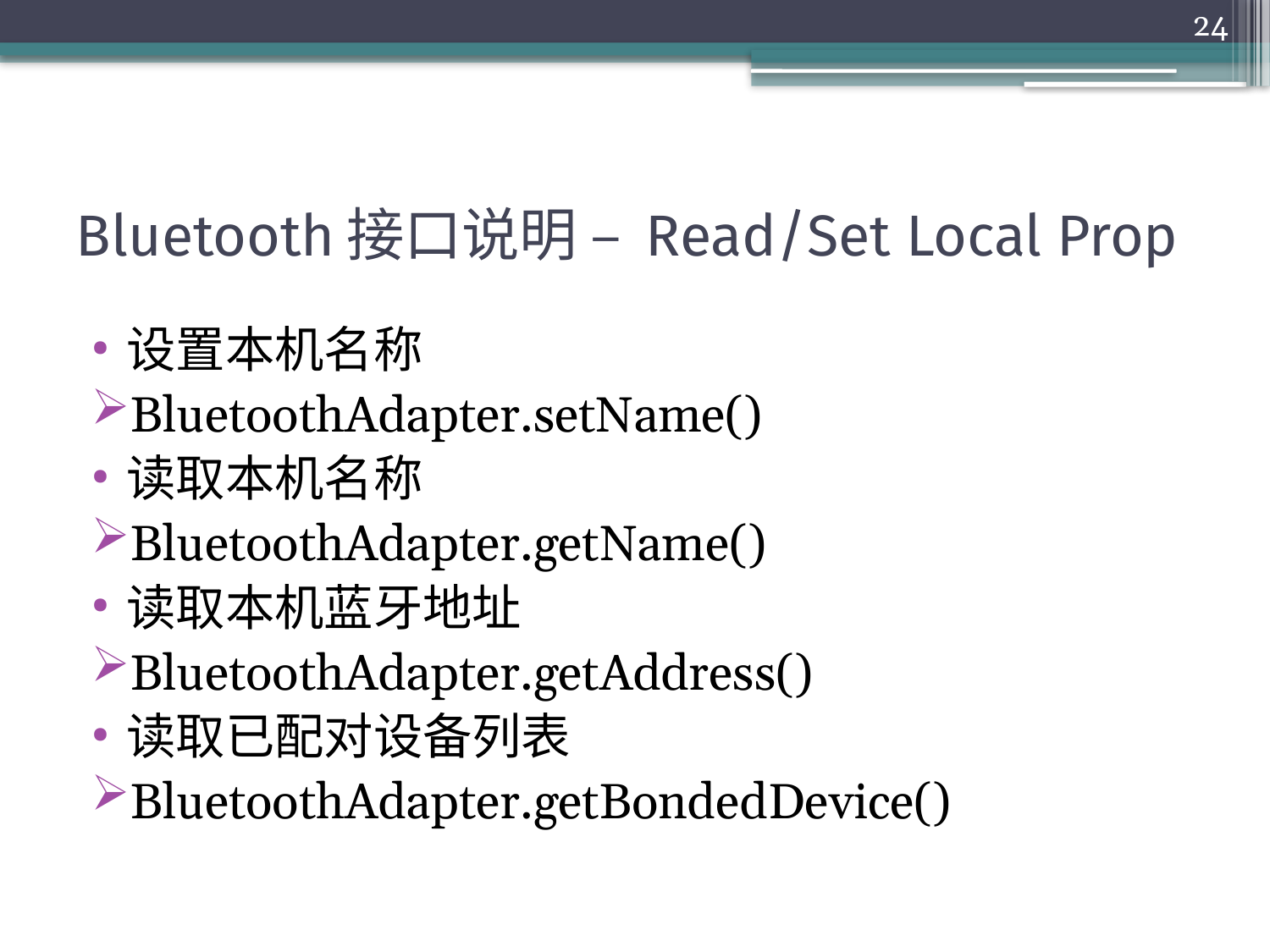

24
# Bluetooth接口说明 – Read/Set Local Prop
设置本机名称
BluetoothAdapter.setName()
读取本机名称
BluetoothAdapter.getName()
读取本机蓝牙地址
BluetoothAdapter.getAddress()
读取已配对设备列表
BluetoothAdapter.getBondedDevice()